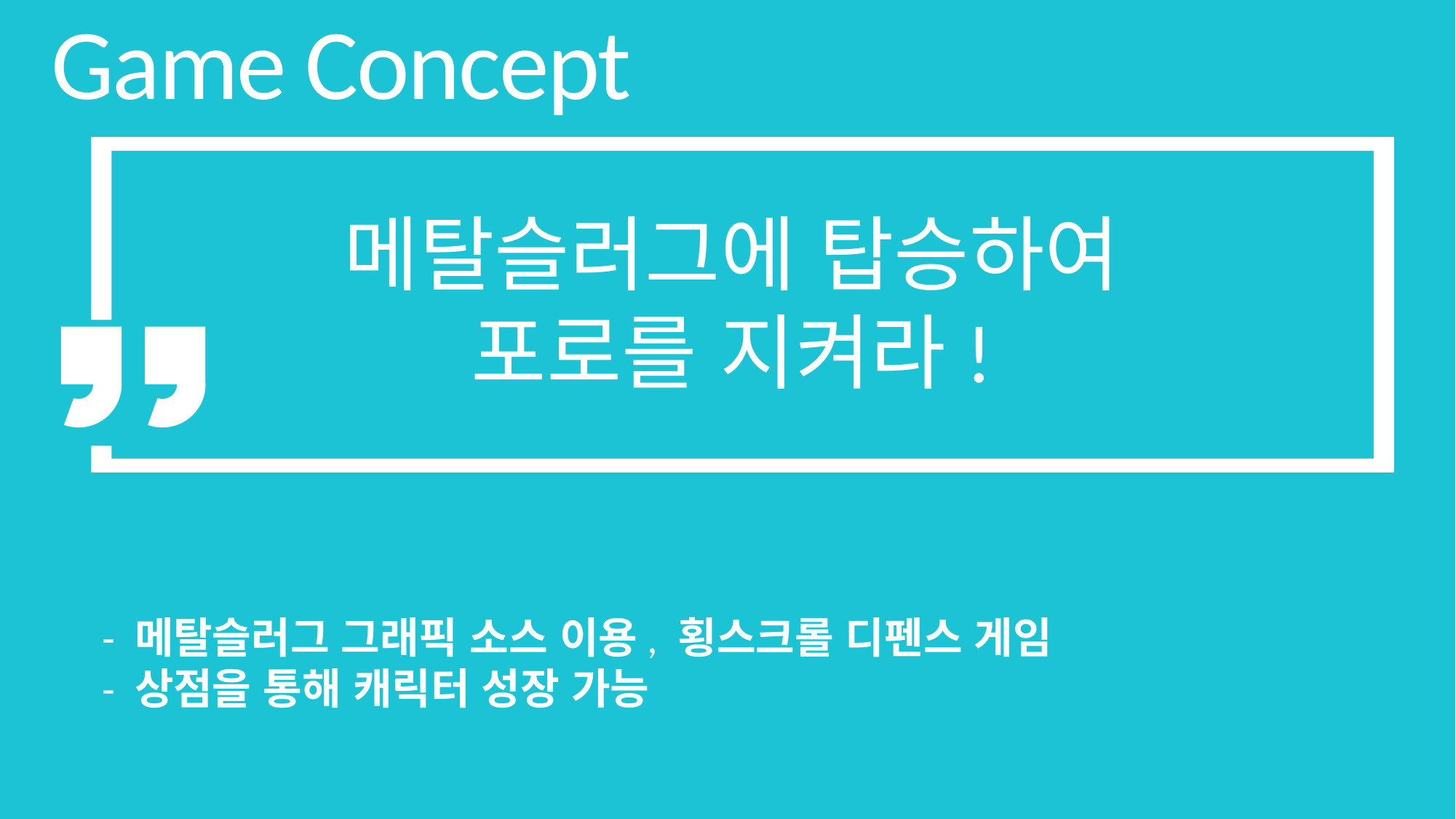

# Game Concept

메탈슬러그에 탑승하여
포로를 지켜라!

- 메탈슬러그 그래픽 소스 이용, 횡스크롤 디펜스 게임
- 상점을 통해 캐릭터 성장 가능